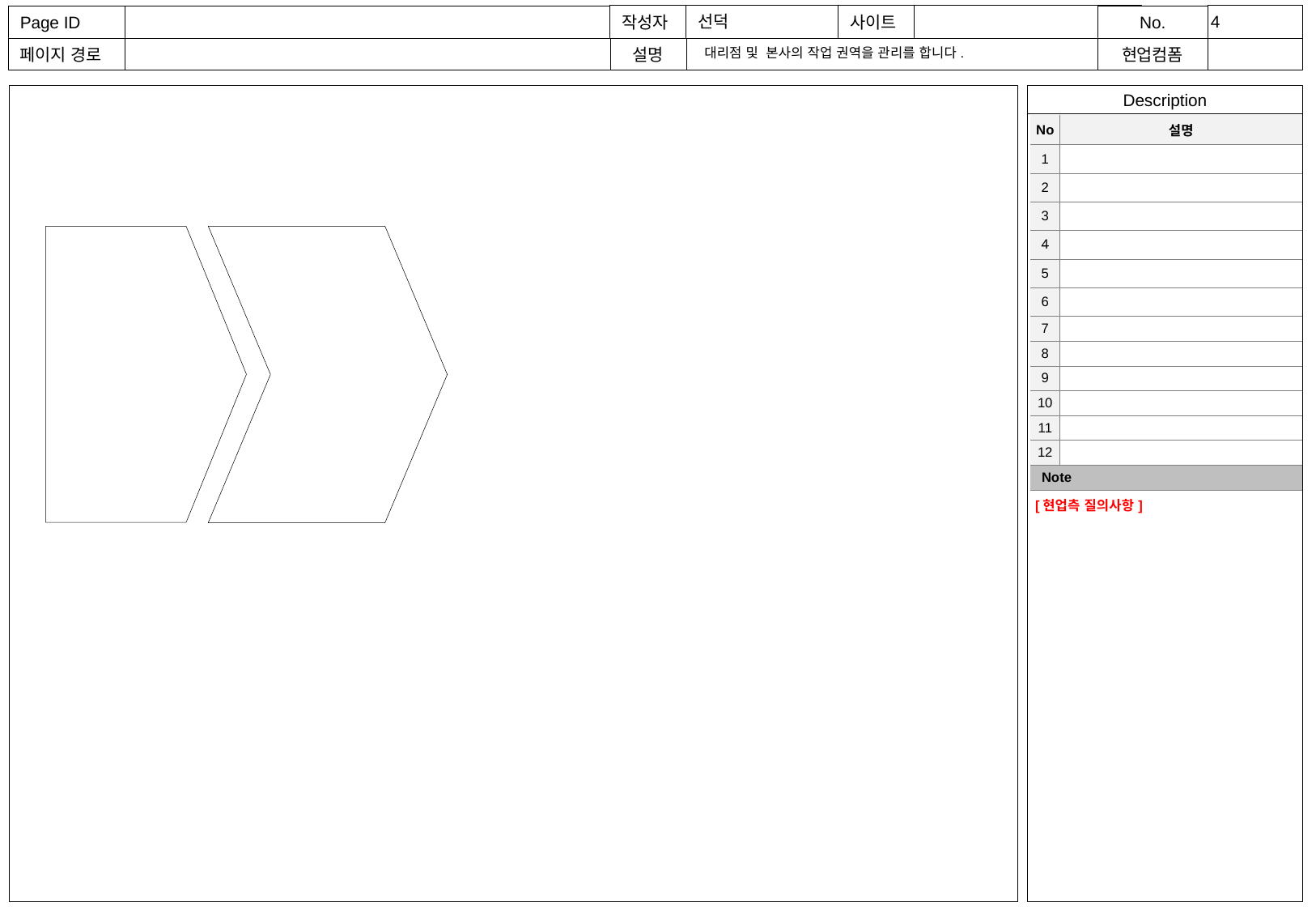

대리점 및  본사의 작업 권역을 관리를 합니다.

| No | 설명 |
| --- | --- |
| 1 |  |
| 2 |  |
| 3 |  |
| 4 |  |
| 5 |  |
| 6 |  |
| 7 |  |
| 8 |  |
| 9 |  |
| 10 |  |
| 11 |  |
| 12 |  |
| Note |  |
| [현업측 질의사항] |  |